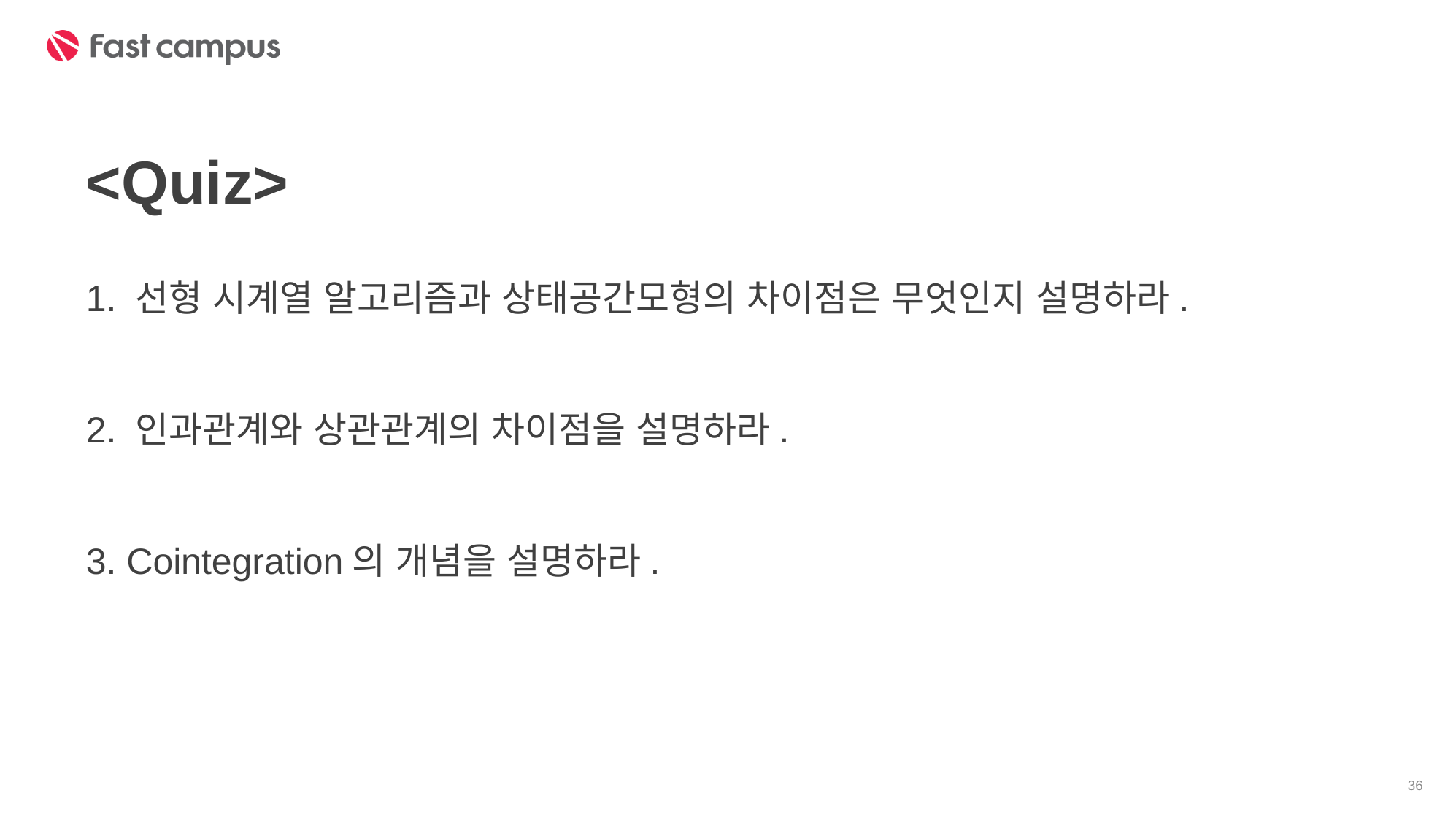

# <Quiz> 1. 선형 시계열 알고리즘과 상태공간모형의 차이점은 무엇인지 설명하라. 2. 인과관계와 상관관계의 차이점을 설명하라. 3. Cointegration의 개념을 설명하라.
36